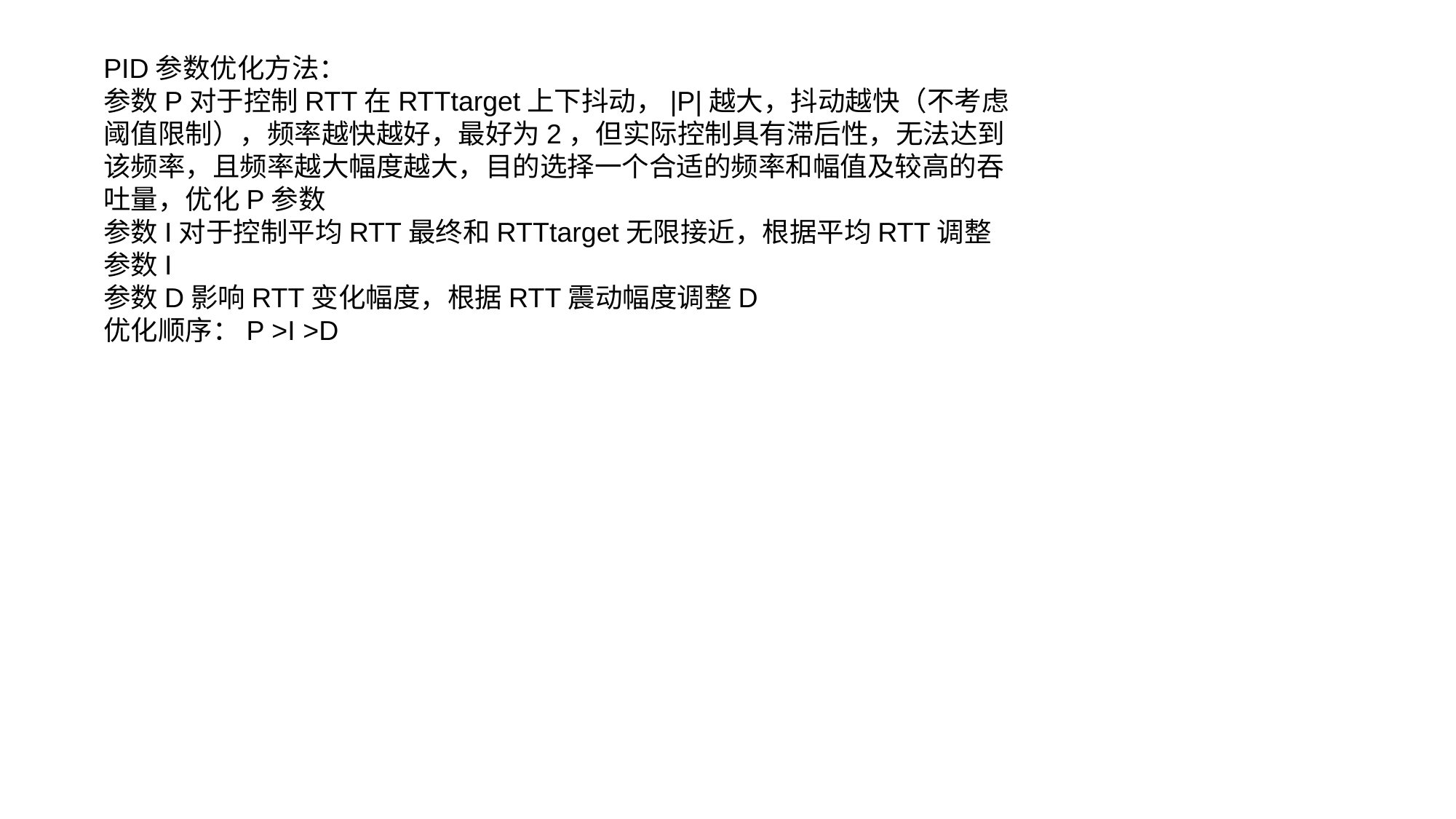

PID参数优化方法：
参数P对于控制RTT在RTTtarget上下抖动，|P|越大，抖动越快（不考虑阈值限制），频率越快越好，最好为2，但实际控制具有滞后性，无法达到该频率，且频率越大幅度越大，目的选择一个合适的频率和幅值及较高的吞吐量，优化P参数
参数I对于控制平均RTT最终和RTTtarget无限接近，根据平均RTT调整参数I
参数D影响RTT变化幅度，根据RTT震动幅度调整D
优化顺序：P >I >D